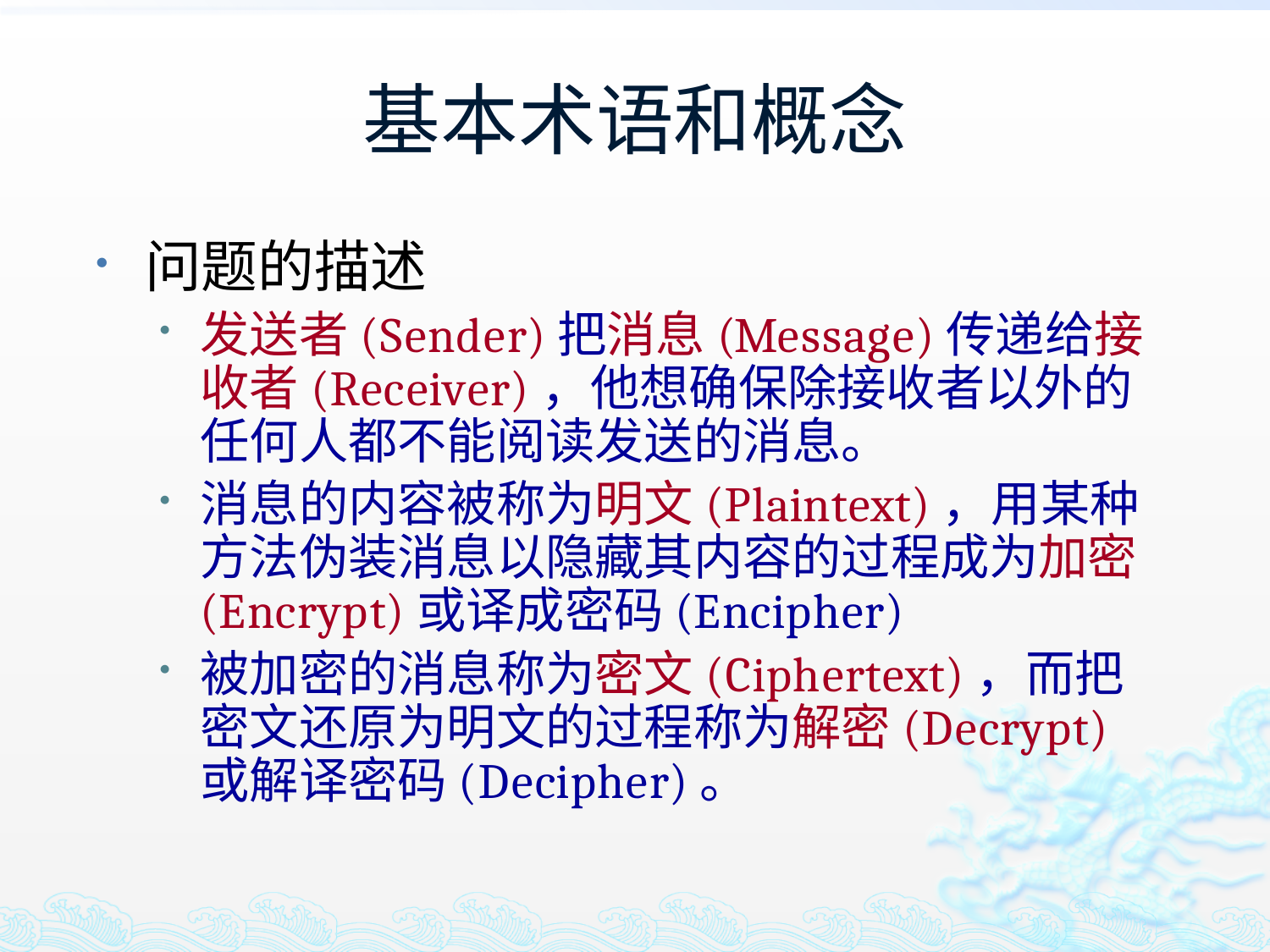

# 基本术语和概念
问题的描述
发送者(Sender)把消息(Message)传递给接收者(Receiver)，他想确保除接收者以外的任何人都不能阅读发送的消息。
消息的内容被称为明文(Plaintext)，用某种方法伪装消息以隐藏其内容的过程成为加密(Encrypt)或译成密码(Encipher)
被加密的消息称为密文(Ciphertext)，而把密文还原为明文的过程称为解密(Decrypt)或解译密码(Decipher)。